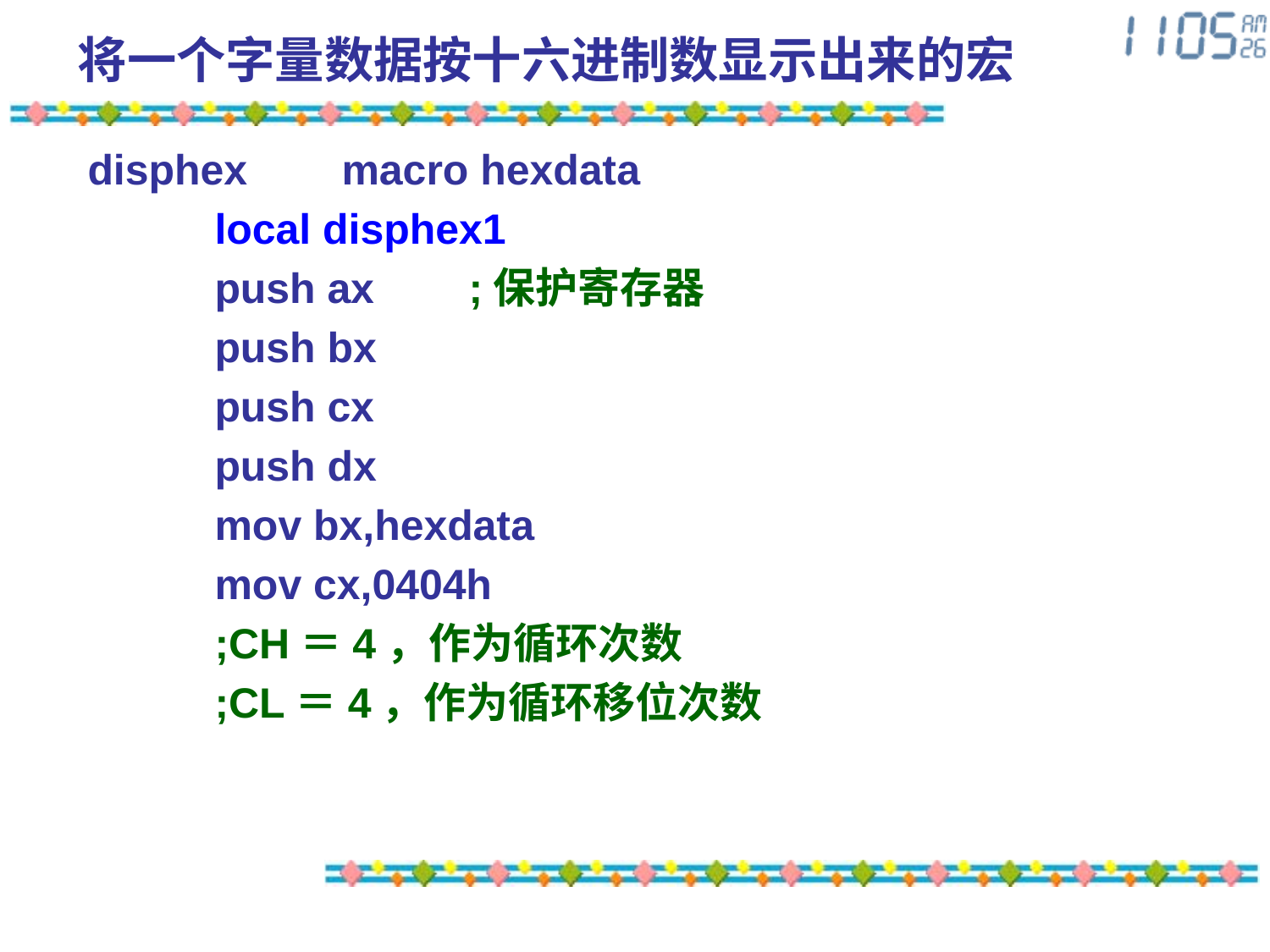

# 将一个字量数据按十六进制数显示出来的宏
disphex	macro hexdata
	local disphex1
	push ax	;保护寄存器
	push bx
	push cx
	push dx
	mov bx,hexdata
	mov cx,0404h
	;CH＝4，作为循环次数
	;CL＝4，作为循环移位次数